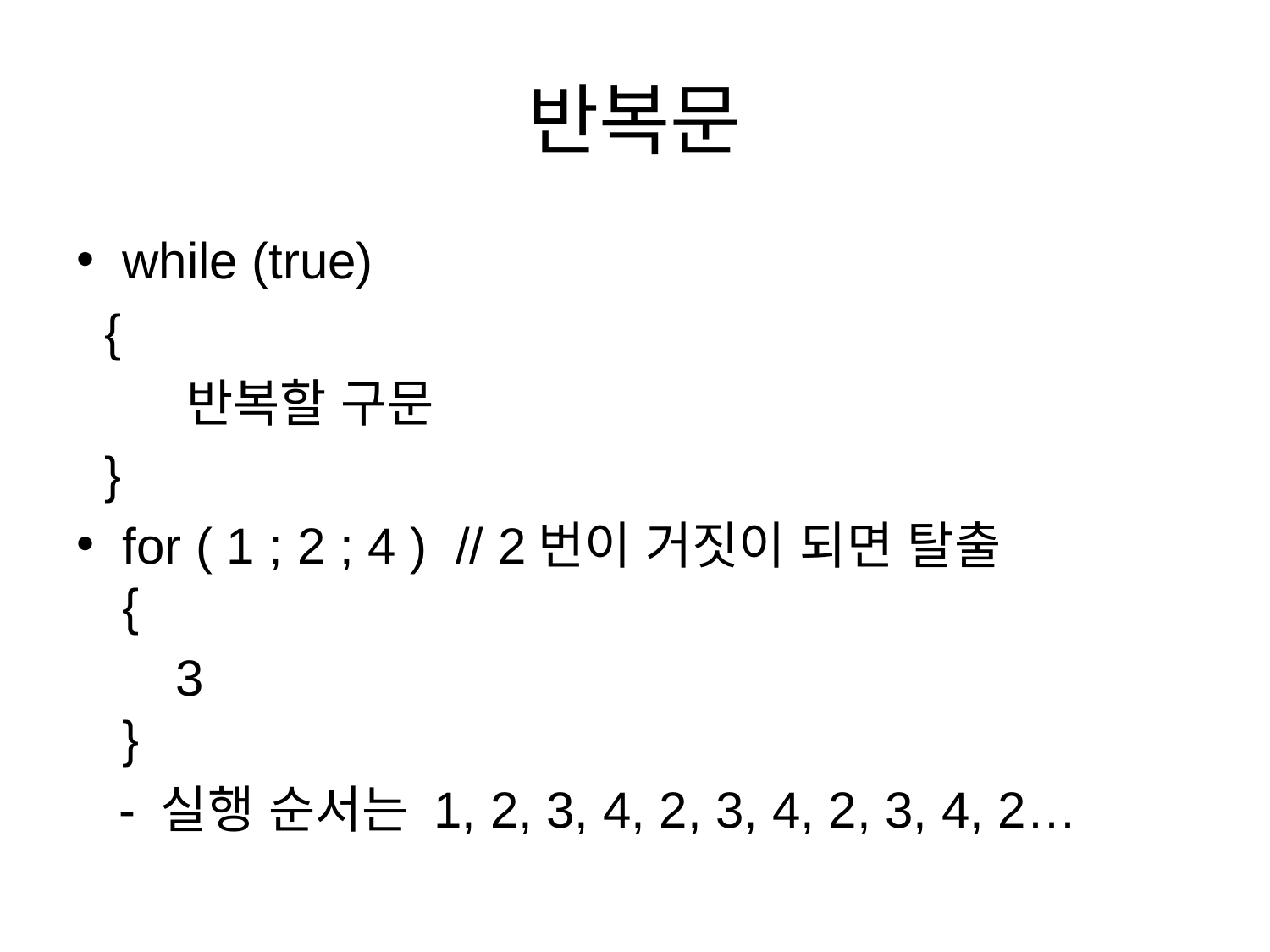

# 반복문
while (true)
  {
       반복할 구문
  }
for ( 1 ; 2 ; 4 )  // 2번이 거짓이 되면 탈출
{
       3
}
   - 실행 순서는 1, 2, 3, 4, 2, 3, 4, 2, 3, 4, 2…